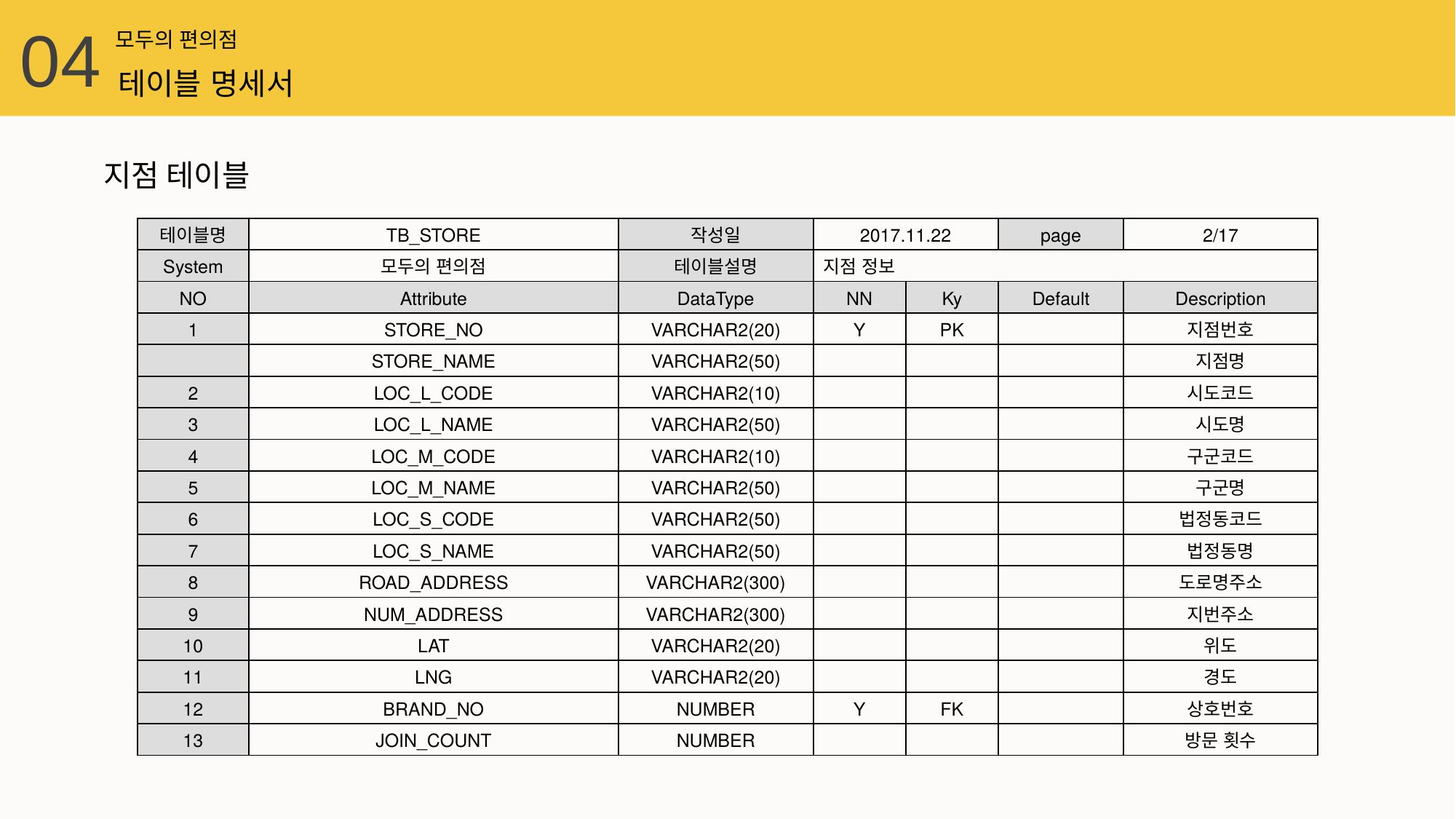

04
모두의 편의점
테이블 명세서
지점 테이블
| 테이블명 | TB\_STORE | 작성일 | 2017.11.22 |  | page | 2/17 |
| --- | --- | --- | --- | --- | --- | --- |
| System | 모두의 편의점 | 테이블설명 | 지점 정보 |  |  |  |
| NO | Attribute | DataType | NN | Ky | Default | Description |
| 1 | STORE\_NO | VARCHAR2(20) | Y | PK |  | 지점번호 |
|  | STORE\_NAME | VARCHAR2(50) |  |  |  | 지점명 |
| 2 | LOC\_L\_CODE | VARCHAR2(10) |  |  |  | 시도코드 |
| 3 | LOC\_L\_NAME | VARCHAR2(50) |  |  |  | 시도명 |
| 4 | LOC\_M\_CODE | VARCHAR2(10) |  |  |  | 구군코드 |
| 5 | LOC\_M\_NAME | VARCHAR2(50) |  |  |  | 구군명 |
| 6 | LOC\_S\_CODE | VARCHAR2(50) |  |  |  | 법정동코드 |
| 7 | LOC\_S\_NAME | VARCHAR2(50) |  |  |  | 법정동명 |
| 8 | ROAD\_ADDRESS | VARCHAR2(300) |  |  |  | 도로명주소 |
| 9 | NUM\_ADDRESS | VARCHAR2(300) |  |  |  | 지번주소 |
| 10 | LAT | VARCHAR2(20) |  |  |  | 위도 |
| 11 | LNG | VARCHAR2(20) |  |  |  | 경도 |
| 12 | BRAND\_NO | NUMBER | Y | FK |  | 상호번호 |
| 13 | JOIN\_COUNT | NUMBER |  |  |  | 방문 횟수 |